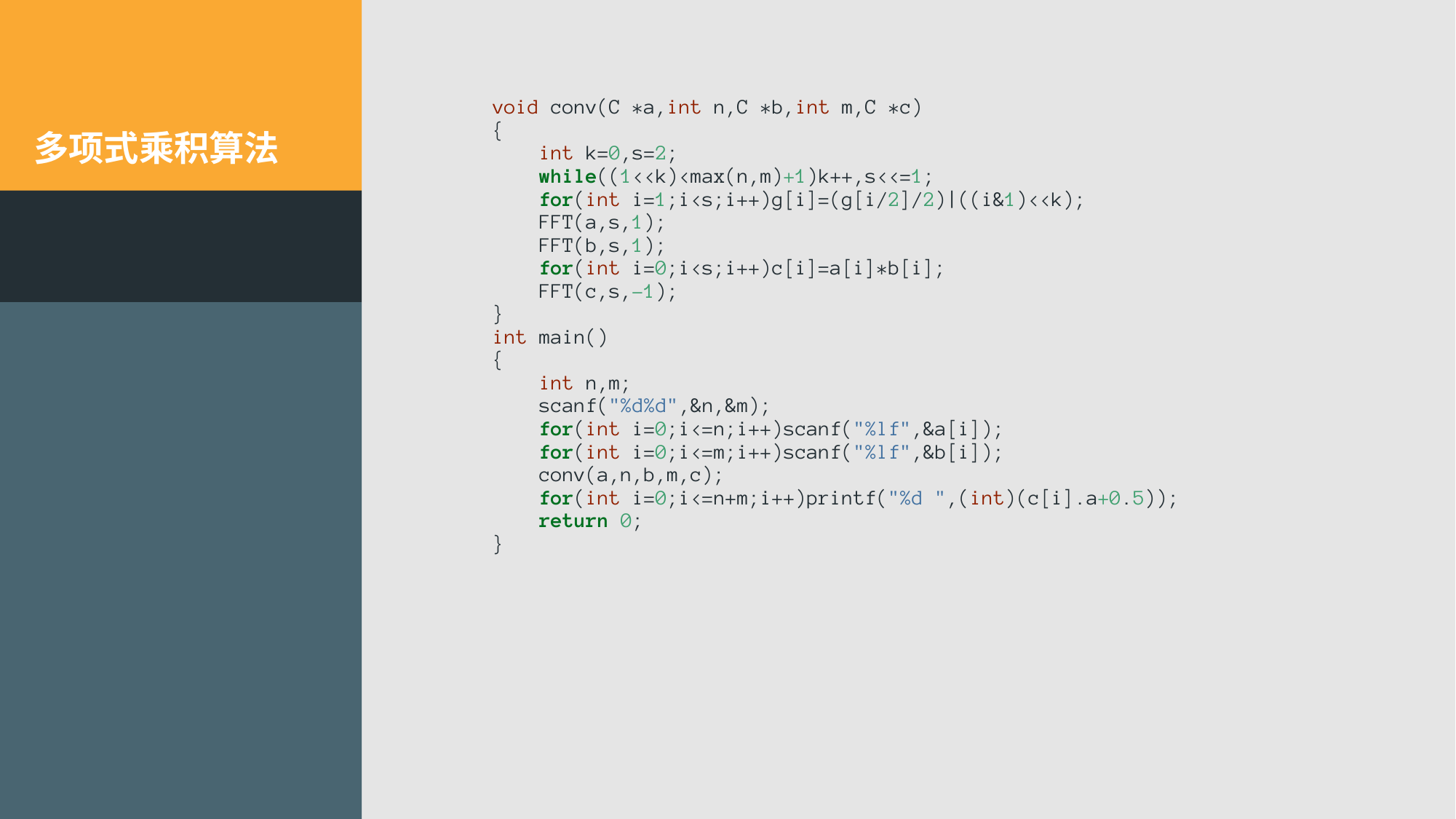

void conv(C *a,int n,C *b,int m,C *c)
{
    int k=0,s=2;
    while((1<<k)<max(n,m)+1)k++,s<<=1;
    for(int i=1;i<s;i++)g[i]=(g[i/2]/2)|((i&1)<<k);
    FFT(a,s,1);
    FFT(b,s,1);
    for(int i=0;i<s;i++)c[i]=a[i]*b[i];
    FFT(c,s,-1);
}
int main()
{
    int n,m;
    scanf("%d%d",&n,&m);
    for(int i=0;i<=n;i++)scanf("%lf",&a[i]);
    for(int i=0;i<=m;i++)scanf("%lf",&b[i]);
    conv(a,n,b,m,c);
    for(int i=0;i<=n+m;i++)printf("%d ",(int)(c[i].a+0.5));
    return 0;
}
# 多项式乘积算法